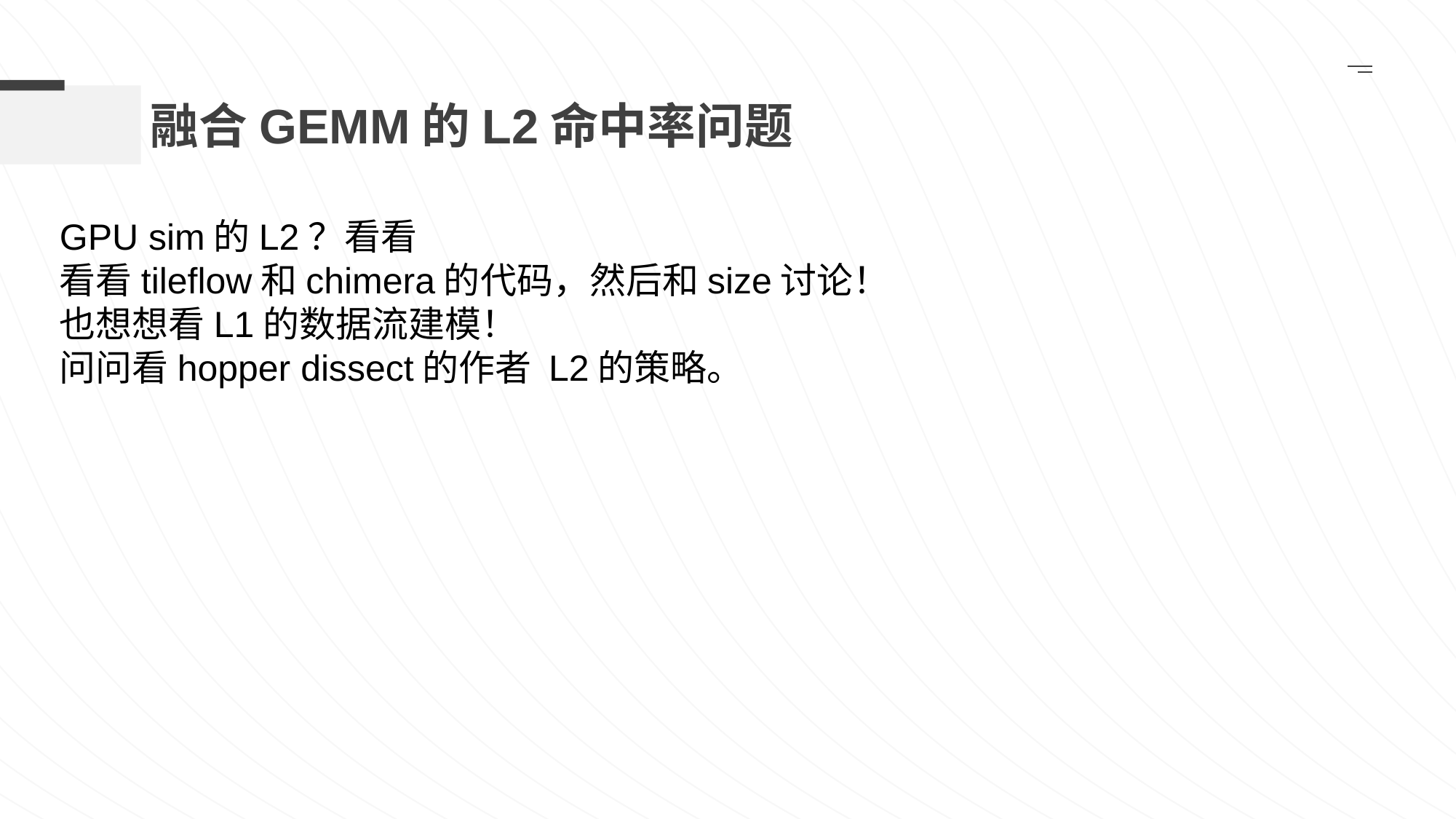

融合GEMM的L2命中率问题
GPU sim的L2？看看
看看tileflow和chimera的代码，然后和size讨论！
也想想看L1的数据流建模！
问问看hopper dissect的作者 L2的策略。